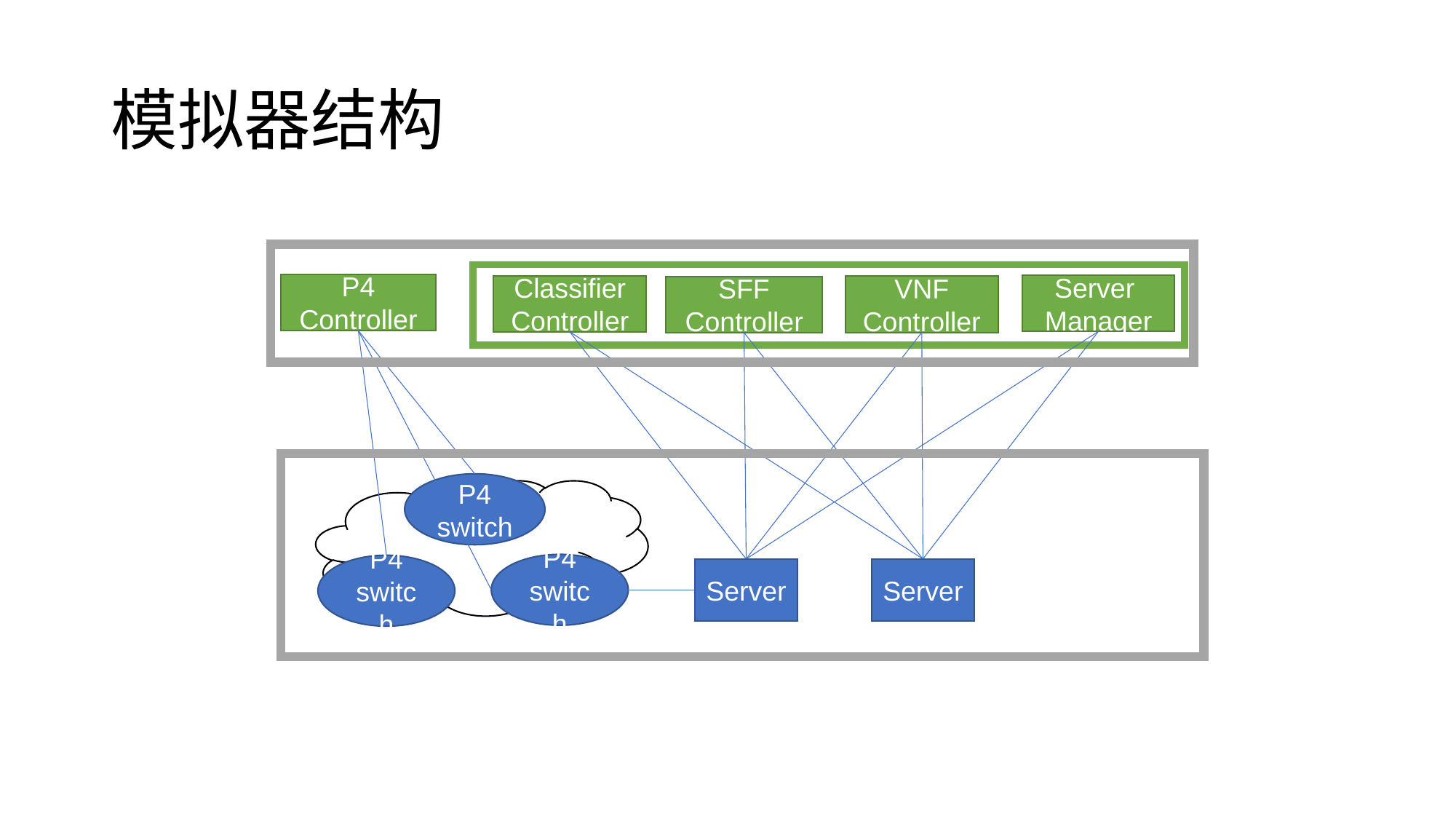

# 模拟器结构

Server
Manager
Classifier
Controller
VNF
Controller
SFF
Controller
P4 Controller

P4 switch

P4 switch
P4 switch
Server
Server